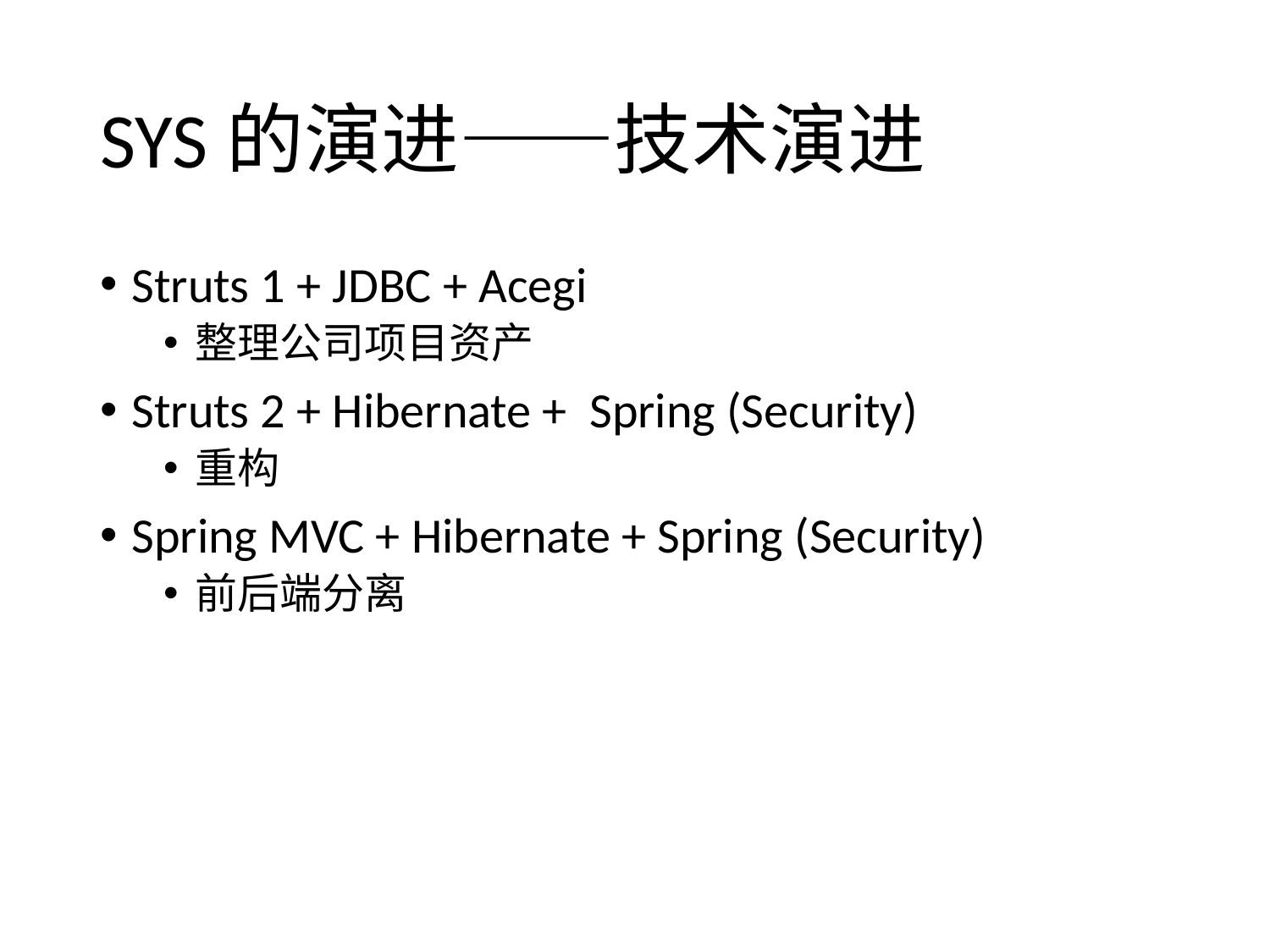

# SYS的演进——技术演进
Struts 1 + JDBC + Acegi
整理公司项目资产
Struts 2 + Hibernate +  Spring (Security)
重构
Spring MVC + Hibernate + Spring (Security)
前后端分离